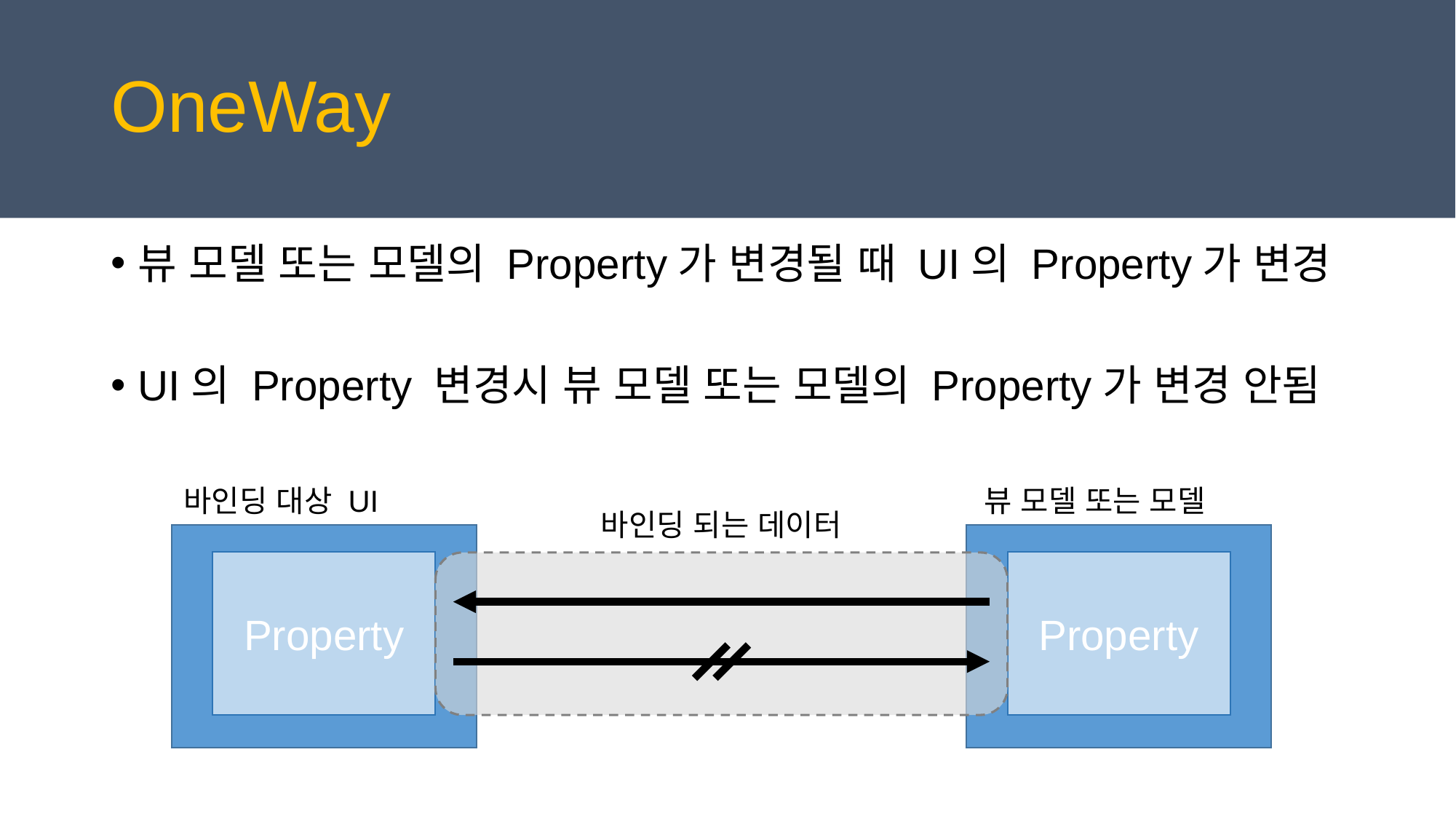

OneWay
뷰 모델 또는 모델의 Property가 변경될 때 UI의 Property가 변경

UI의 Property 변경시 뷰 모델 또는 모델의 Property가 변경 안됨
바인딩 대상 UI

Property
뷰 모델 또는 모델

Property
바인딩 되는 데이터